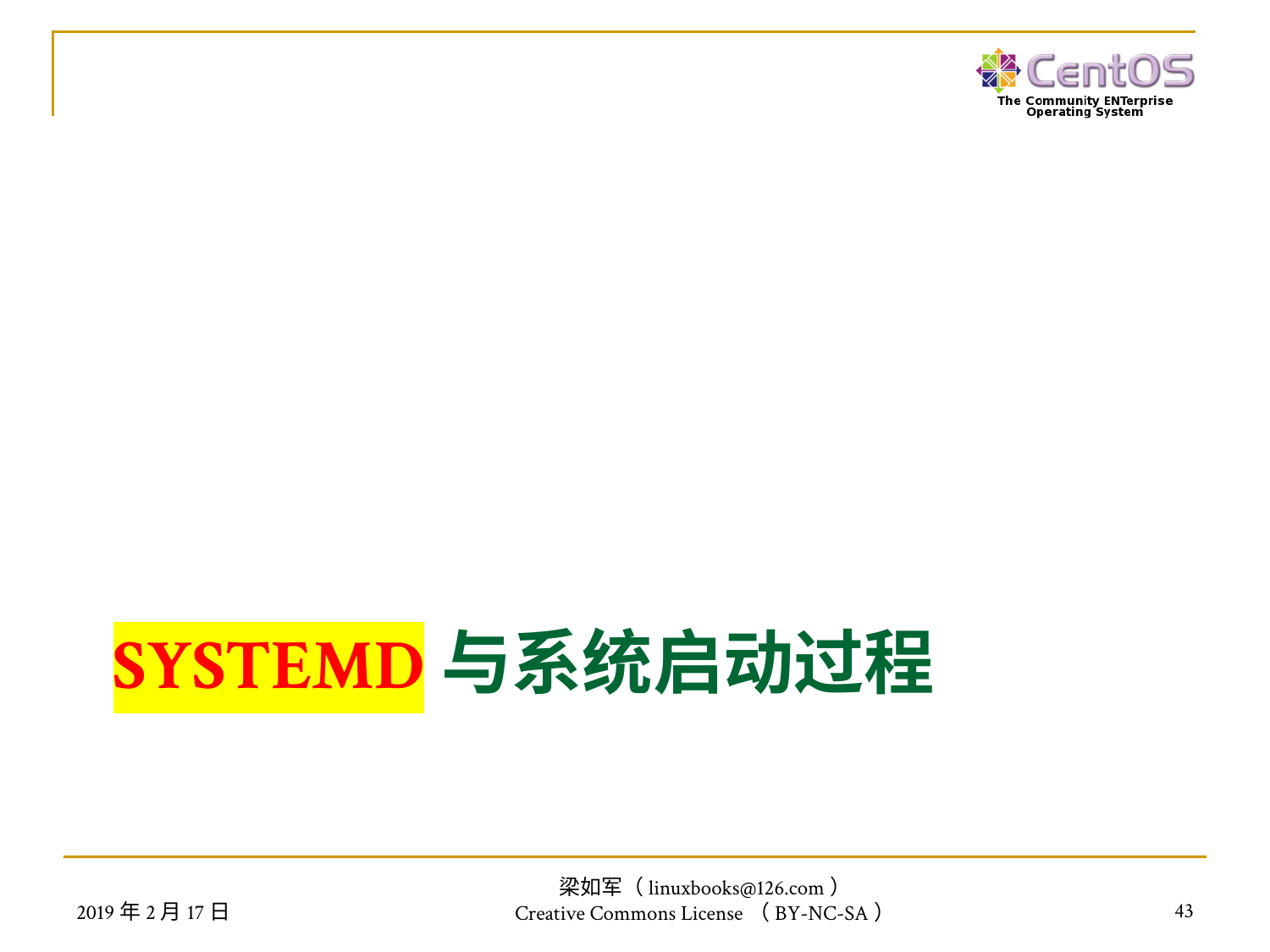

# Systemd与系统启动过程
2019年2月17日
43
梁如军（linuxbooks@126.com）
Creative Commons License（BY-NC-SA）